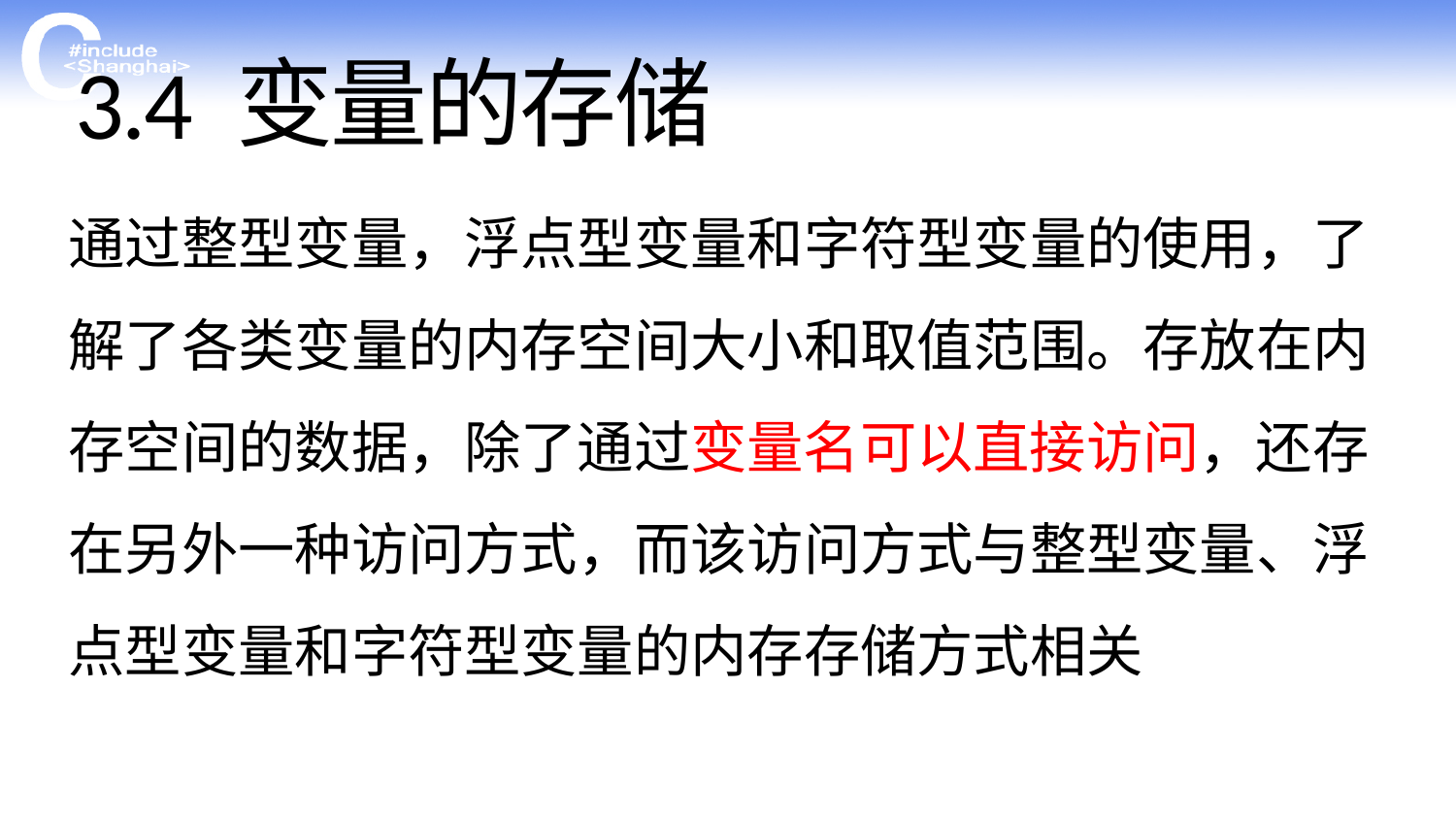

# 3.4 变量的存储
通过整型变量，浮点型变量和字符型变量的使用，了解了各类变量的内存空间大小和取值范围。存放在内存空间的数据，除了通过变量名可以直接访问，还存在另外一种访问方式，而该访问方式与整型变量、浮点型变量和字符型变量的内存存储方式相关